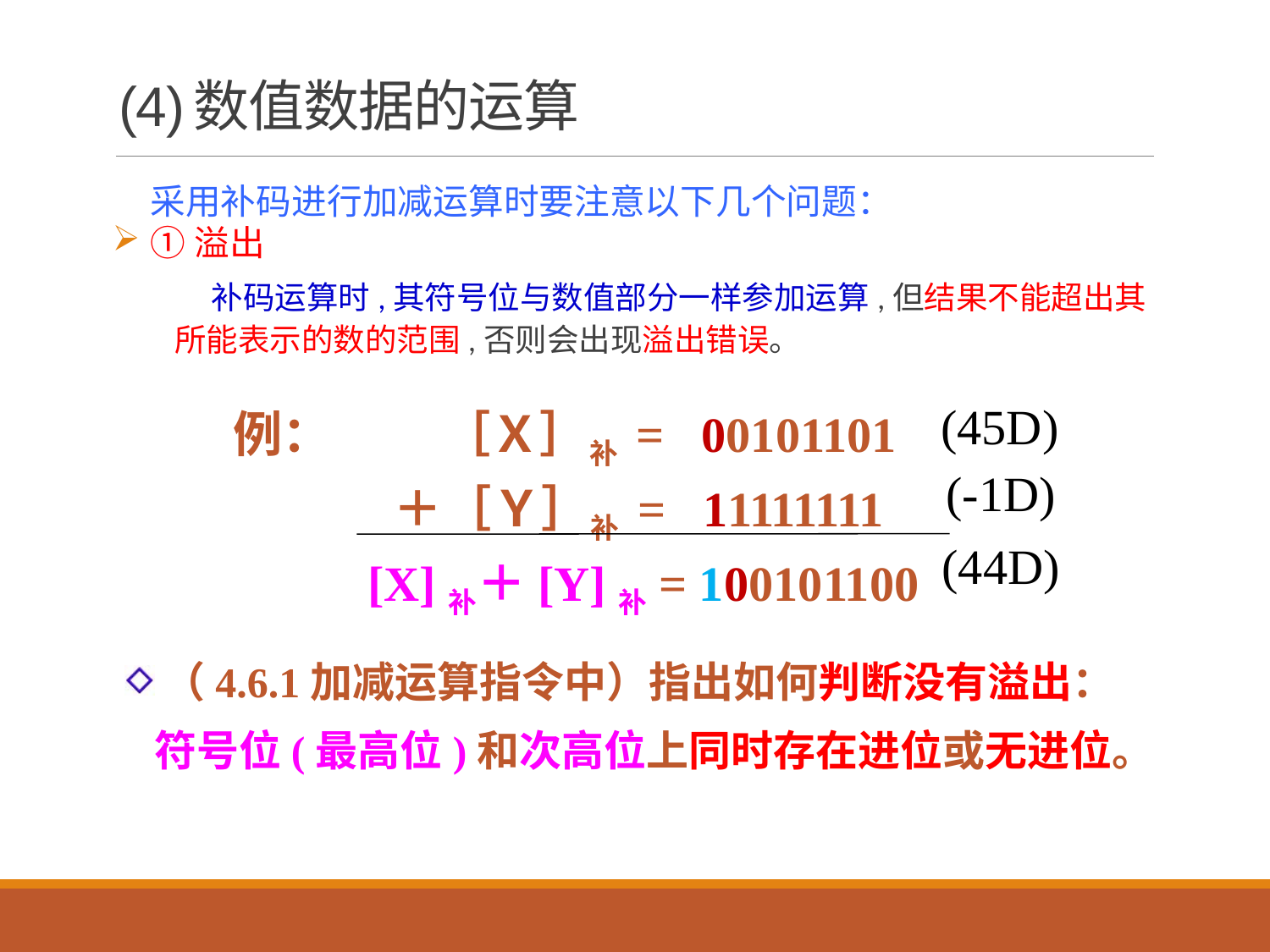

# (4)数值数据的运算
采用补码进行加减运算时要注意以下几个问题：
①溢出
补码运算时,其符号位与数值部分一样参加运算,但结果不能超出其所能表示的数的范围,否则会出现溢出错误。
(45D)
           例： 　　［Ｘ］补 =   00101101
　　　　　　＋［Ｙ］补 =   11111111
                      [X]补＋[Y]补= 100101100
(-1D)

(44D)
（4.6.1加减运算指令中）指出如何判断没有溢出：
  符号位(最高位)和次高位上同时存在进位或无进位。